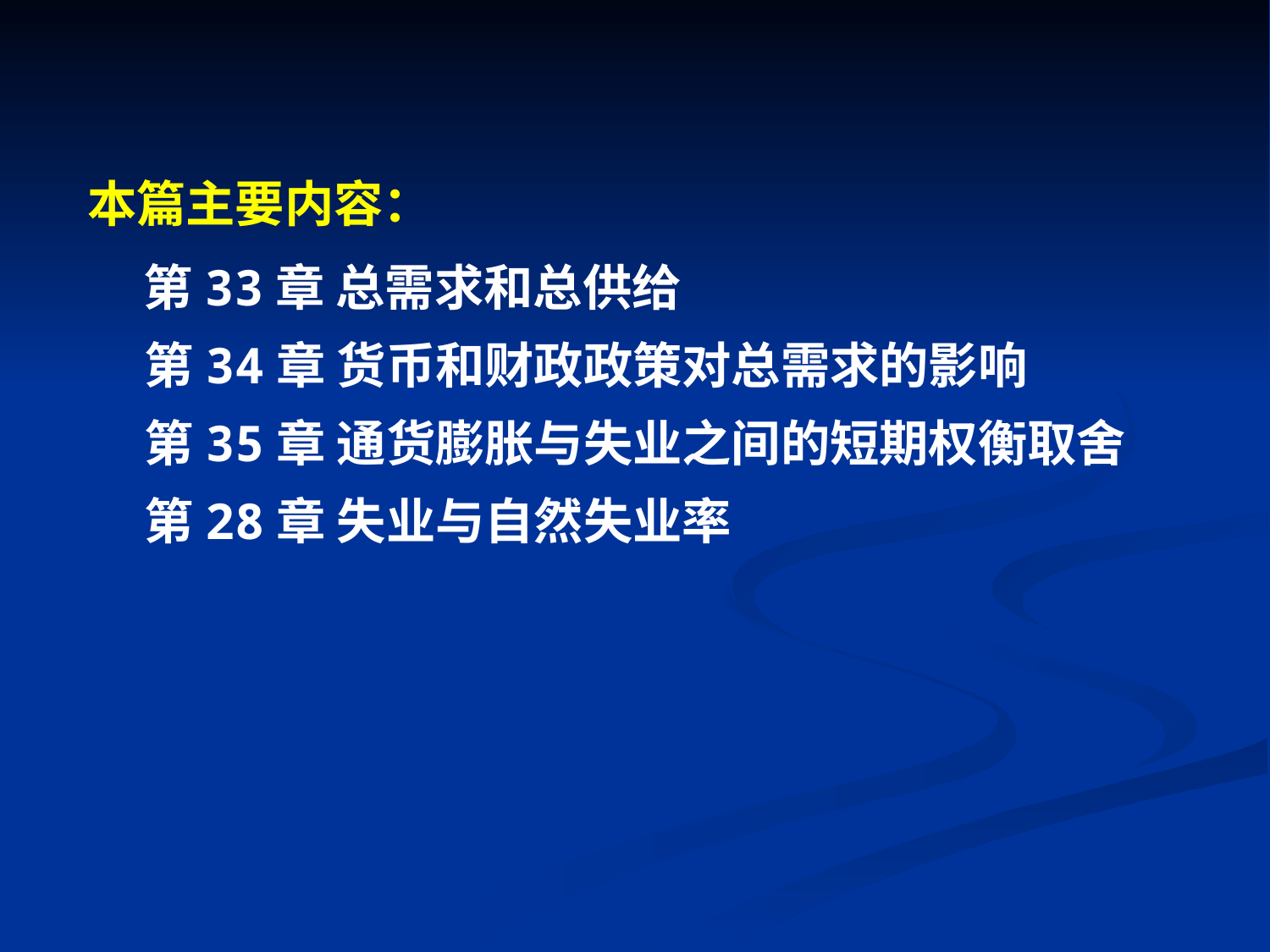

本篇主要内容：
    第33章 总需求和总供给
    第34章 货币和财政政策对总需求的影响
    第35章 通货膨胀与失业之间的短期权衡取舍
    第28章 失业与自然失业率

28